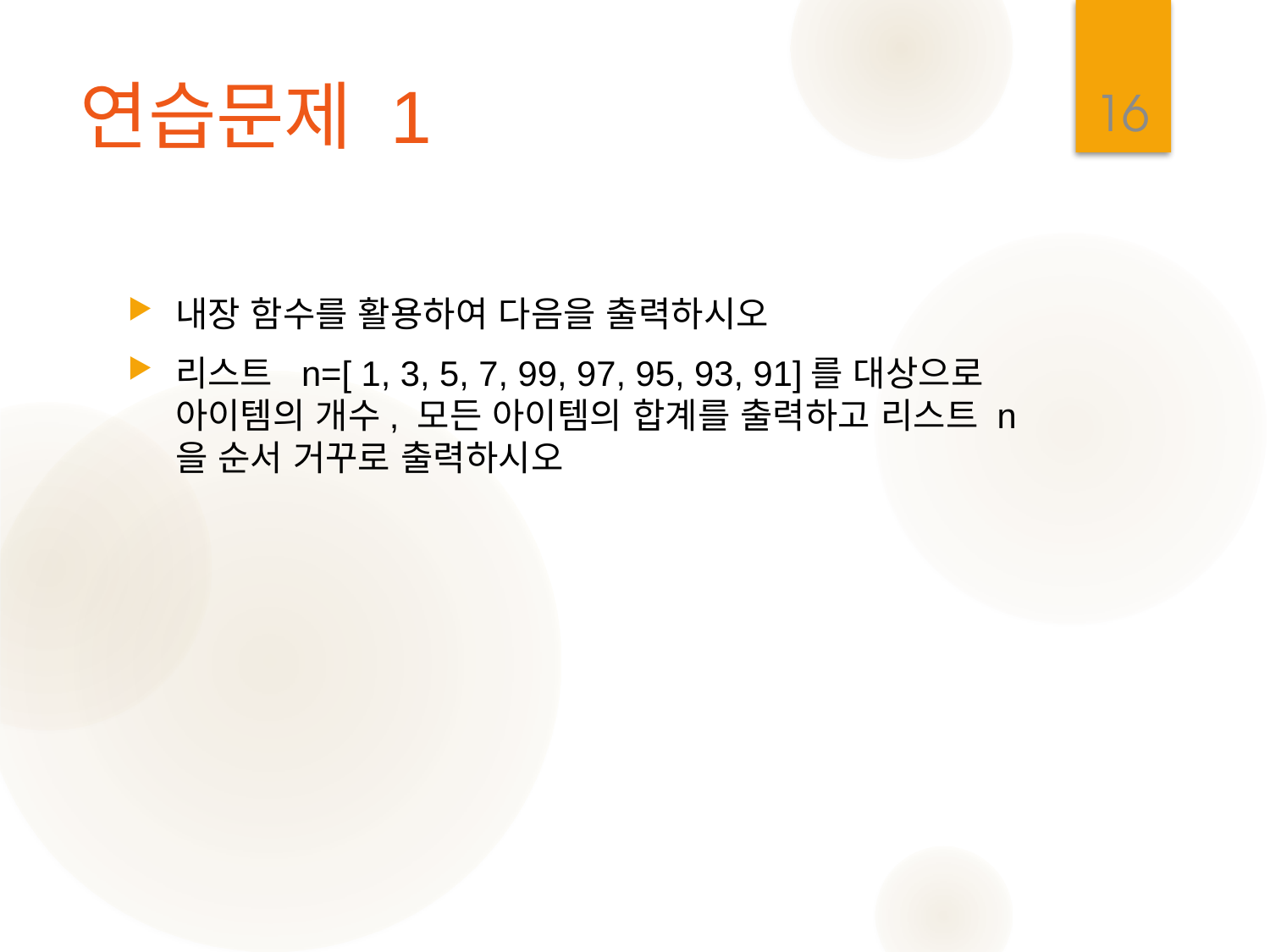

16
# 연습문제 1
내장 함수를 활용하여 다음을 출력하시오
리스트  n=[ 1, 3, 5, 7, 99, 97, 95, 93, 91]를 대상으로 아이템의 개수, 모든 아이템의 합계를 출력하고 리스트 n을 순서 거꾸로 출력하시오